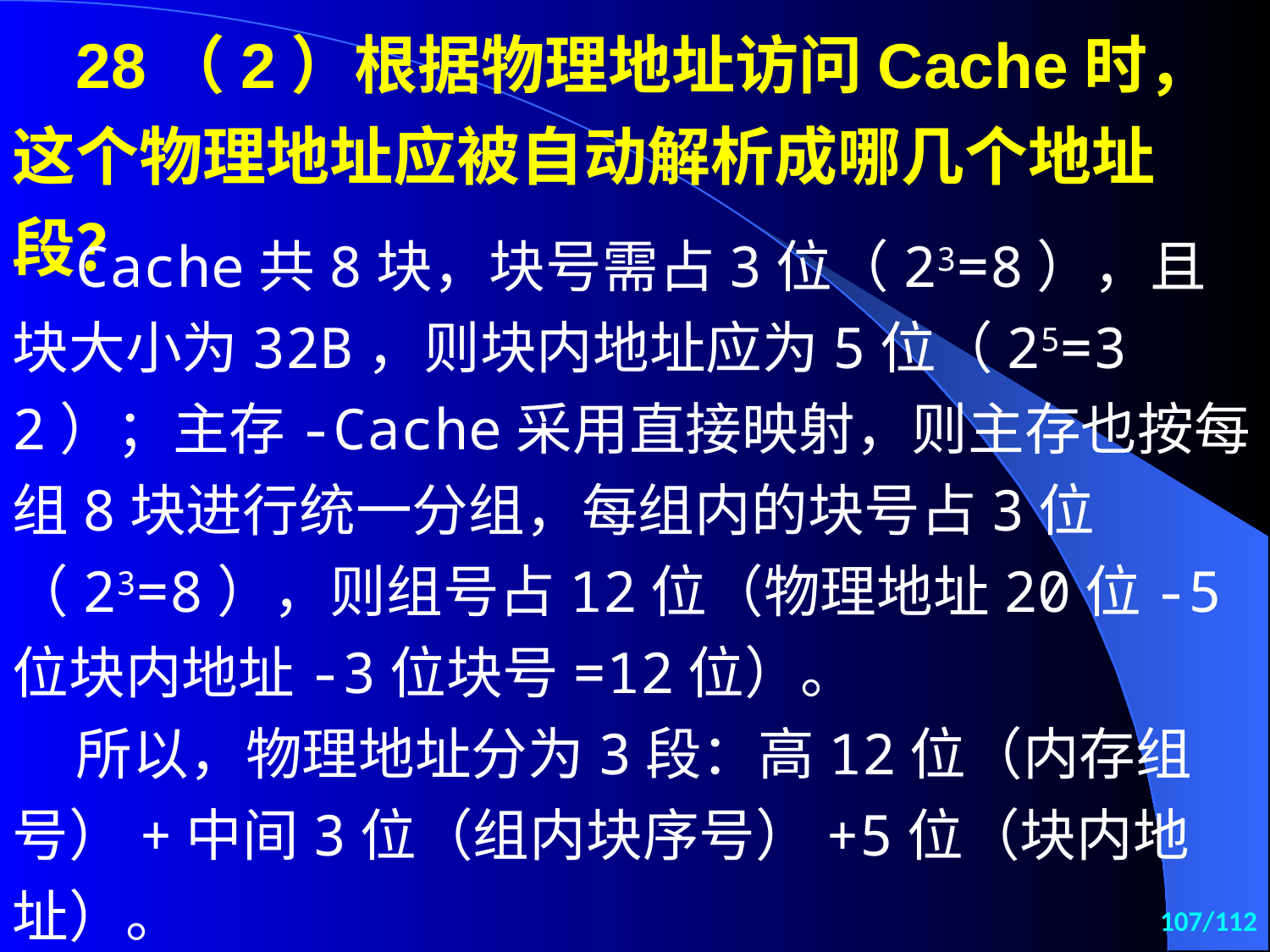

28（2）根据物理地址访问Cache时，这个物理地址应被自动解析成哪几个地址段？
Cache共8块，块号需占3位（23=8），且块大小为32B，则块内地址应为5位（25=32）；主存-Cache采用直接映射，则主存也按每组8块进行统一分组，每组内的块号占3位（23=8），则组号占12位（物理地址20位-5位块内地址-3位块号=12位）。
所以，物理地址分为3段：高12位（内存组号）+中间3位（组内块序号）+5位（块内地址）。
107/112